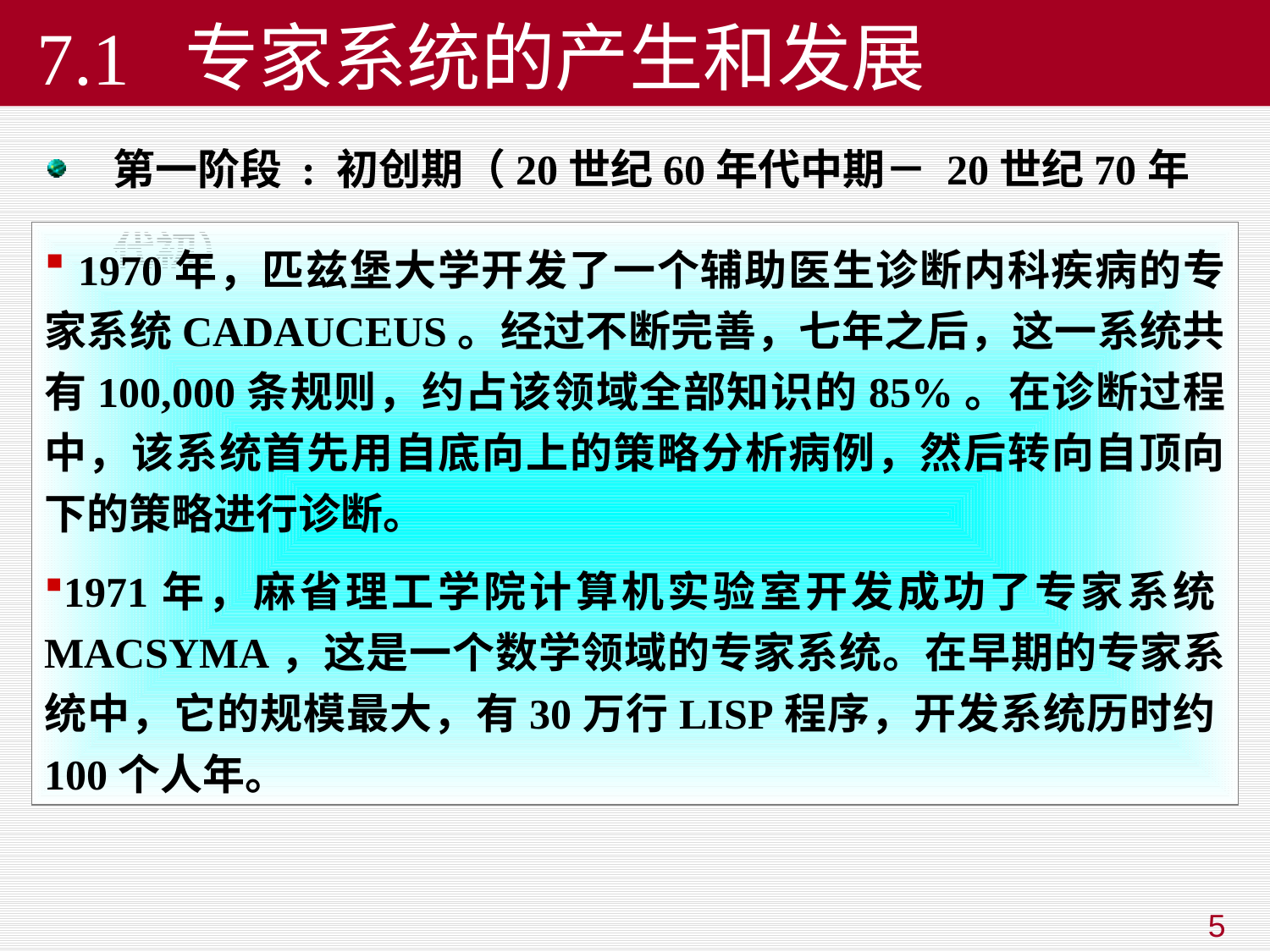

# 7.1  专家系统的产生和发展
第一阶段 : 初创期（20世纪60年代中期－ 20世纪70年代初）
 1970年，匹兹堡大学开发了一个辅助医生诊断内科疾病的专家系统CADAUCEUS。经过不断完善，七年之后，这一系统共有100,000条规则，约占该领域全部知识的85%。在诊断过程中，该系统首先用自底向上的策略分析病例，然后转向自顶向下的策略进行诊断。
1971年，麻省理工学院计算机实验室开发成功了专家系统MACSYMA，这是一个数学领域的专家系统。在早期的专家系统中，它的规模最大，有30万行LISP程序，开发系统历时约100个人年。
5